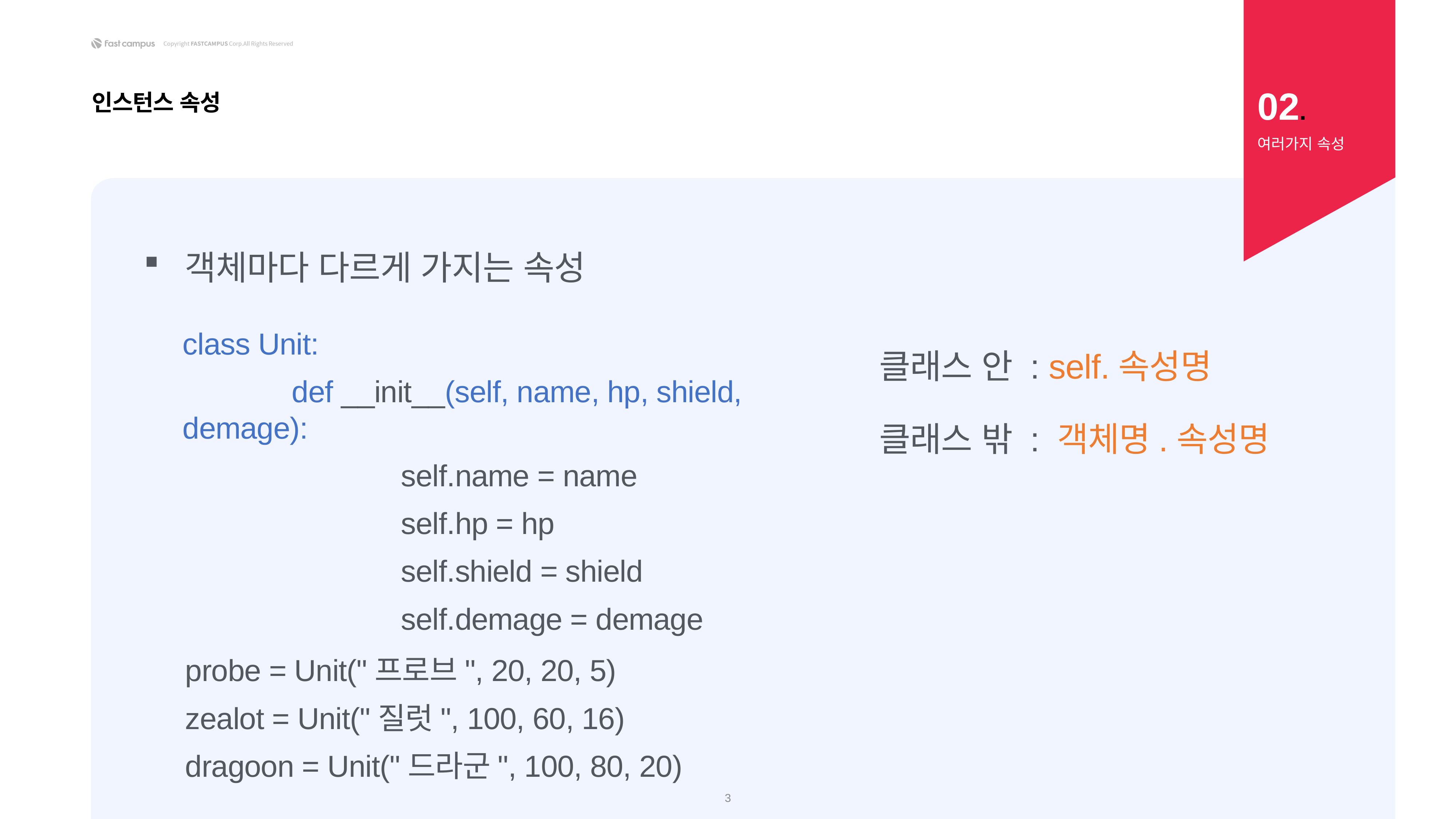

02.
인스턴스 속성
여러가지 속성
객체마다 다르게 가지는 속성
class Unit:
		def __init__(self, name, hp, shield, demage):
				self.name = name
				self.hp = hp
				self.shield = shield
				self.demage = demage
클래스 안 : self.속성명
클래스 밖 : 객체명.속성명
probe = Unit("프로브", 20, 20, 5)
zealot = Unit("질럿", 100, 60, 16)
dragoon = Unit("드라군", 100, 80, 20)

3